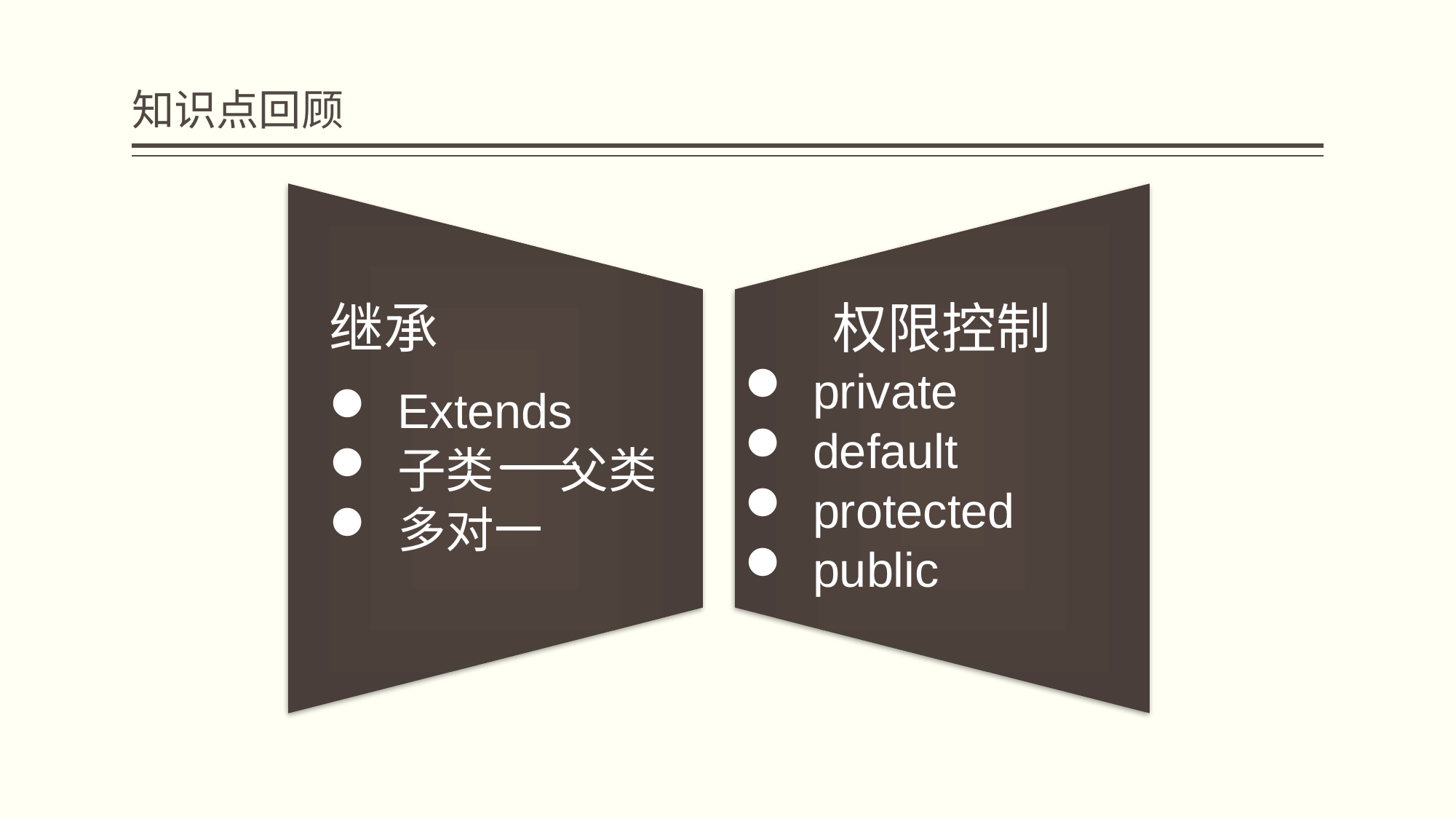

# 知识点回顾

继承
Extends
子类      父类
多对一
权限控制
private
default
protected
public